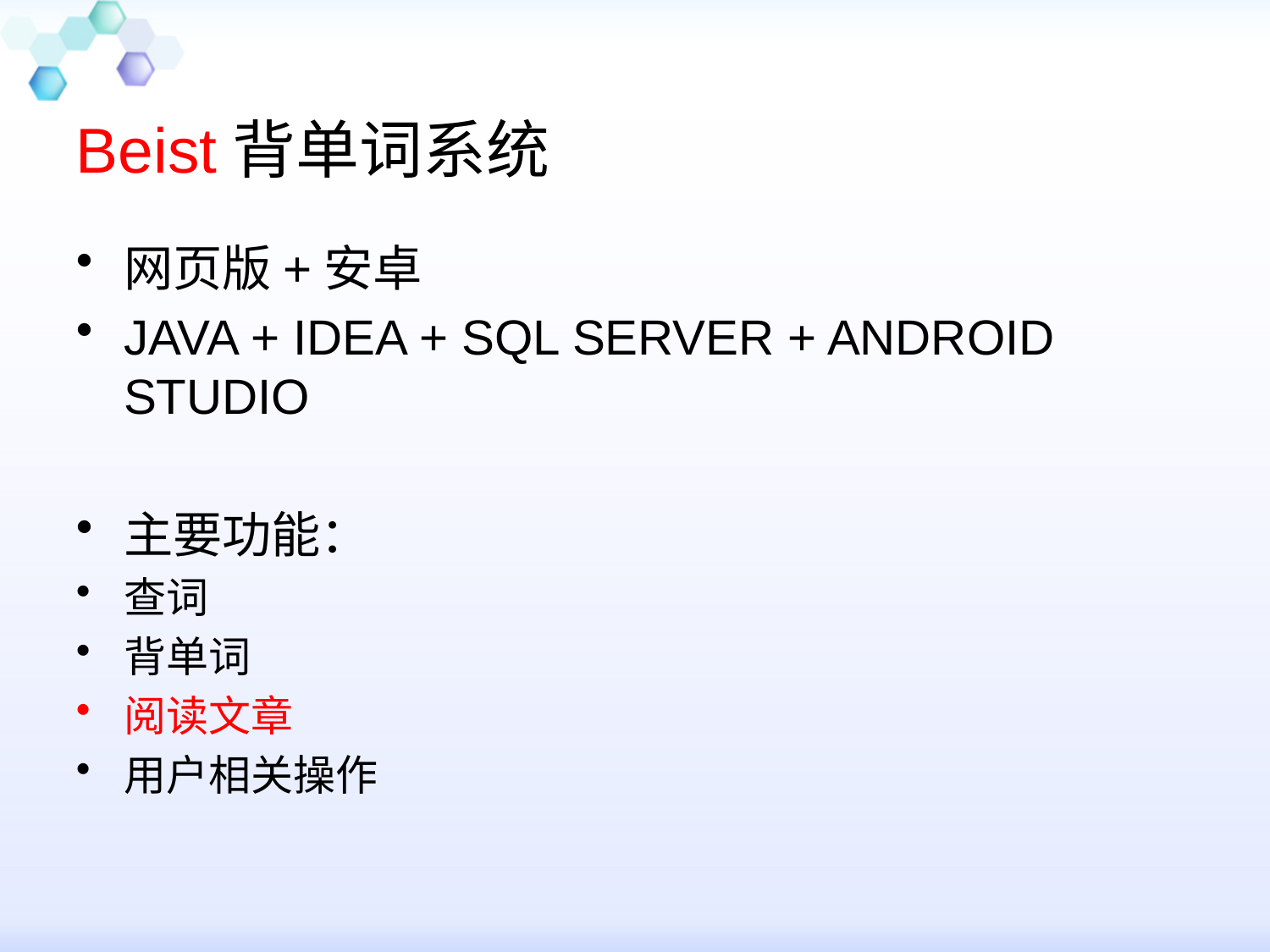

# Beist背单词系统
网页版+安卓
JAVA + IDEA + SQL SERVER + ANDROID STUDIO

主要功能：
查词
背单词
阅读文章
用户相关操作